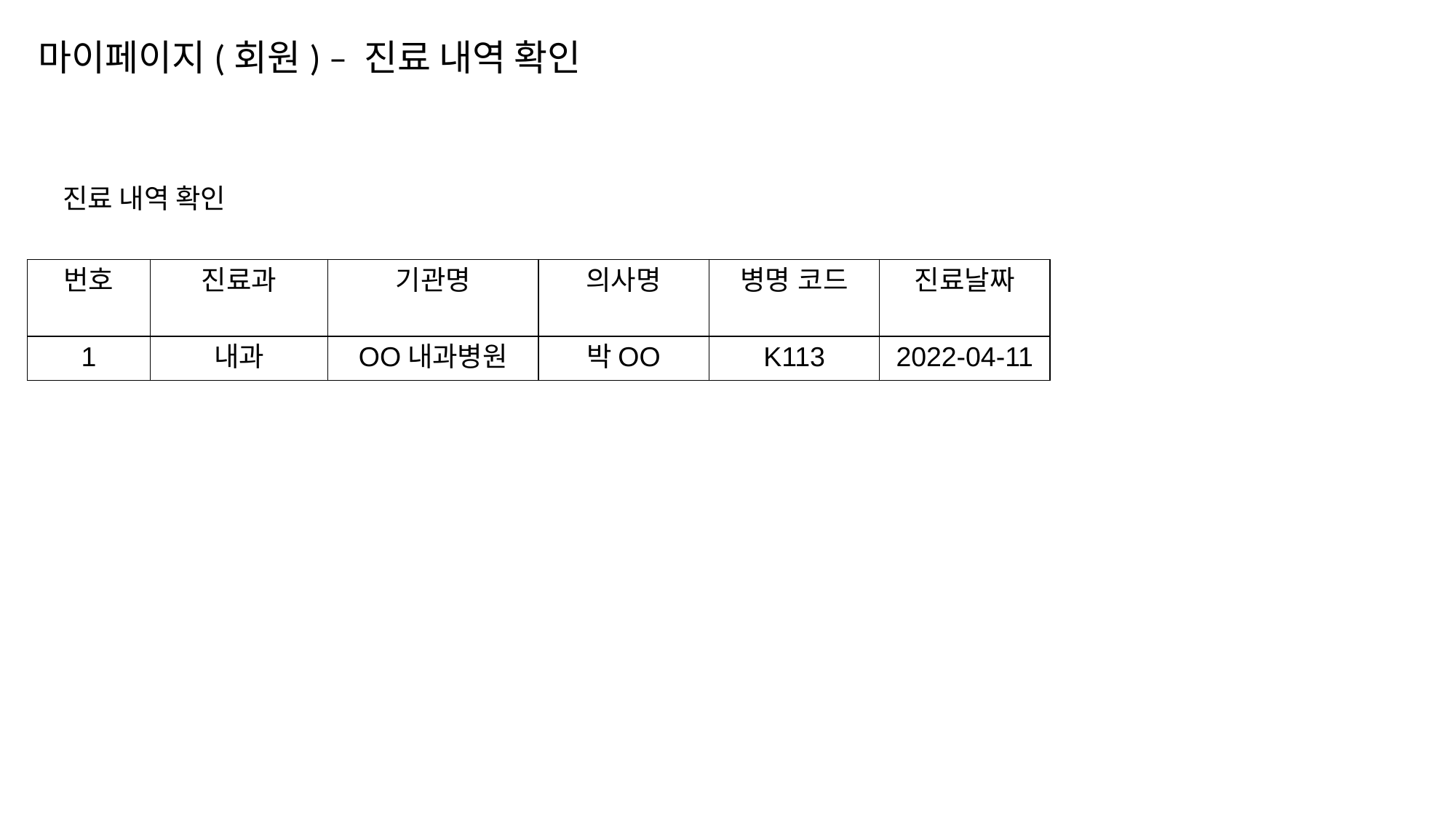

마이페이지(회원) – 진료 내역 확인
진료 내역 확인
| 번호 | 진료과 | 기관명 | 의사명 | 병명 코드 | 진료날짜 |
| --- | --- | --- | --- | --- | --- |
| 1 | 내과 | OO내과병원 | 박OO | K113 | 2022-04-11 |